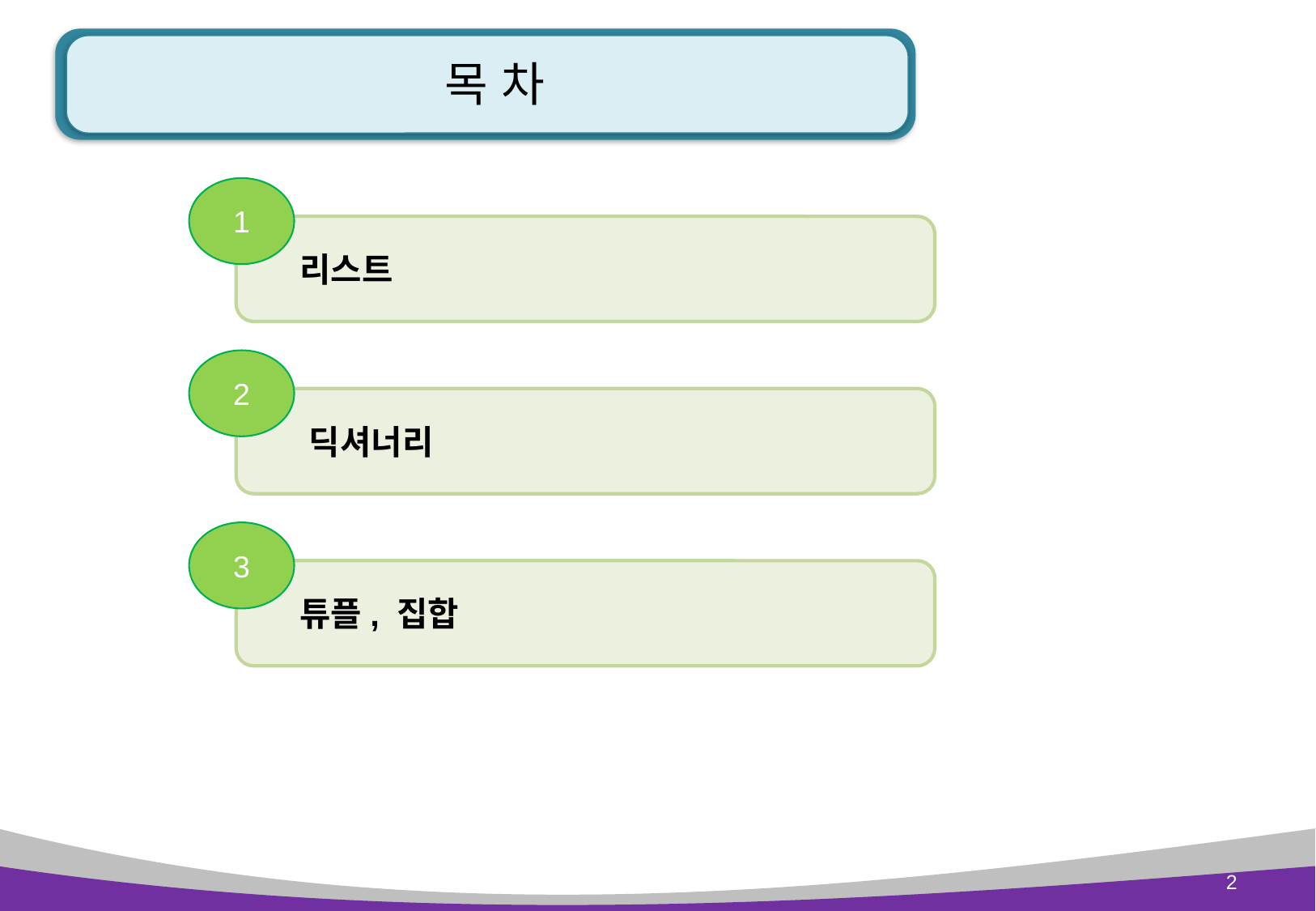

# 목 차
1
     리스트
2
     딕셔너리
3
     튜플, 집합
2